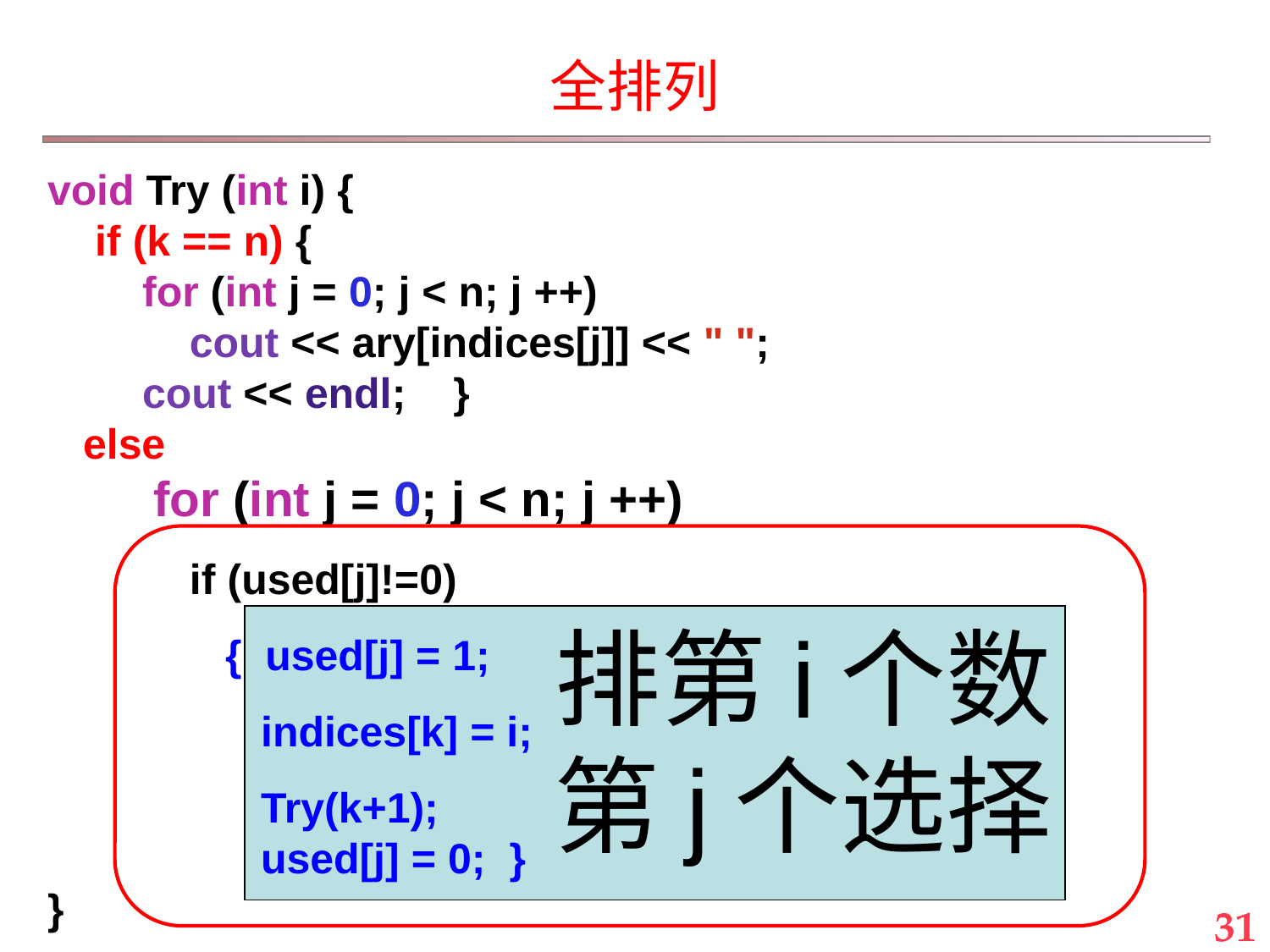

# 全排列
void Try (int i) {
    if (k == n) {
        for (int j = 0; j < n; j ++)
            cout << ary[indices[j]] << " ";
        cout << endl;    }
   else
        for (int j = 0; j < n; j ++)
            if (used[j]!=0)
               {  used[j] = 1;
                  indices[k] = i;
                  Try(k+1);
                  used[j] = 0;  }
}

排第i个数
第j个选择